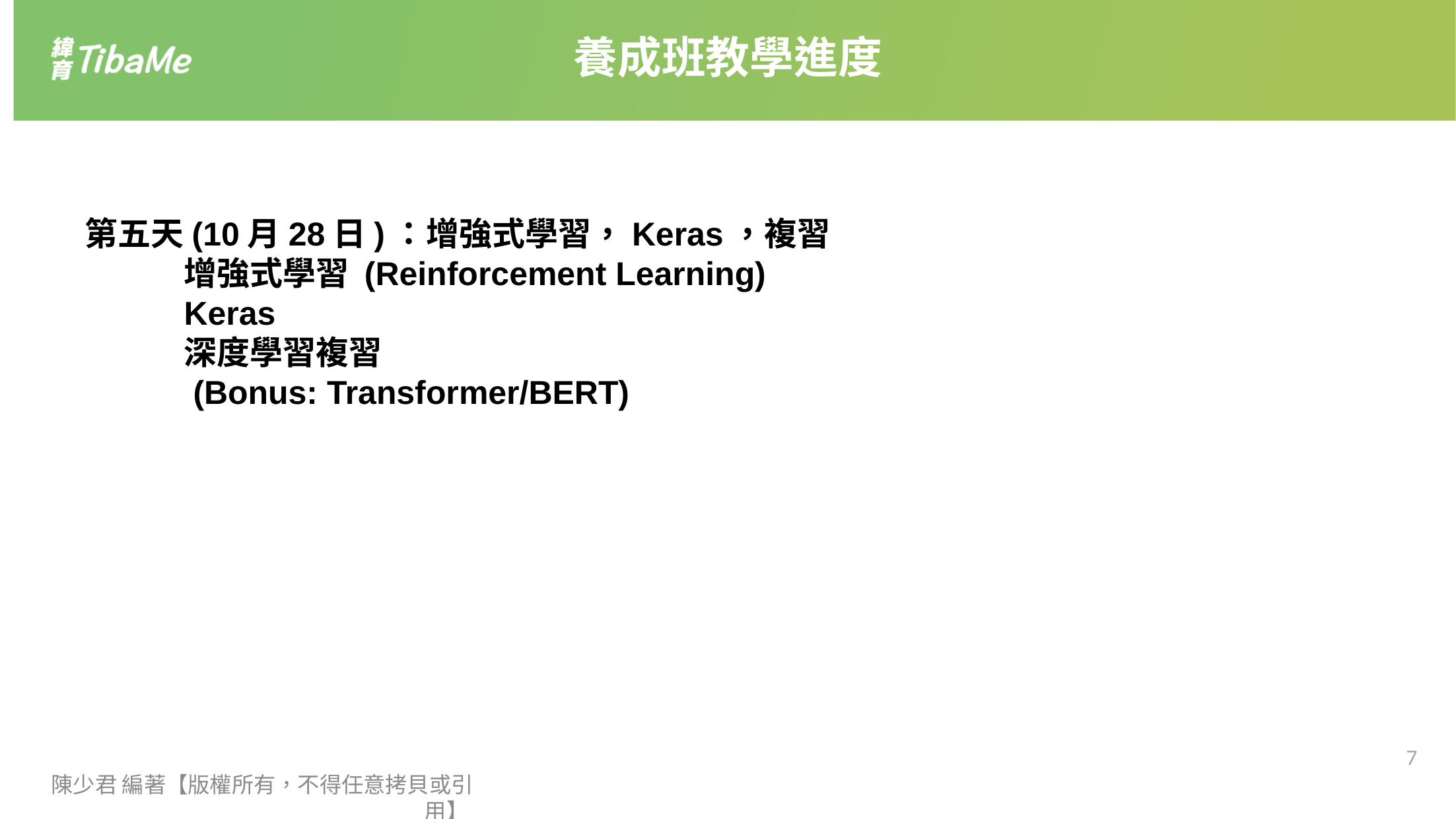

養成班教學進度
第五天(10月28日)：增強式學習，Keras，複習
	增強式學習 (Reinforcement Learning)
	Keras
	深度學習複習
	 (Bonus: Transformer/BERT)